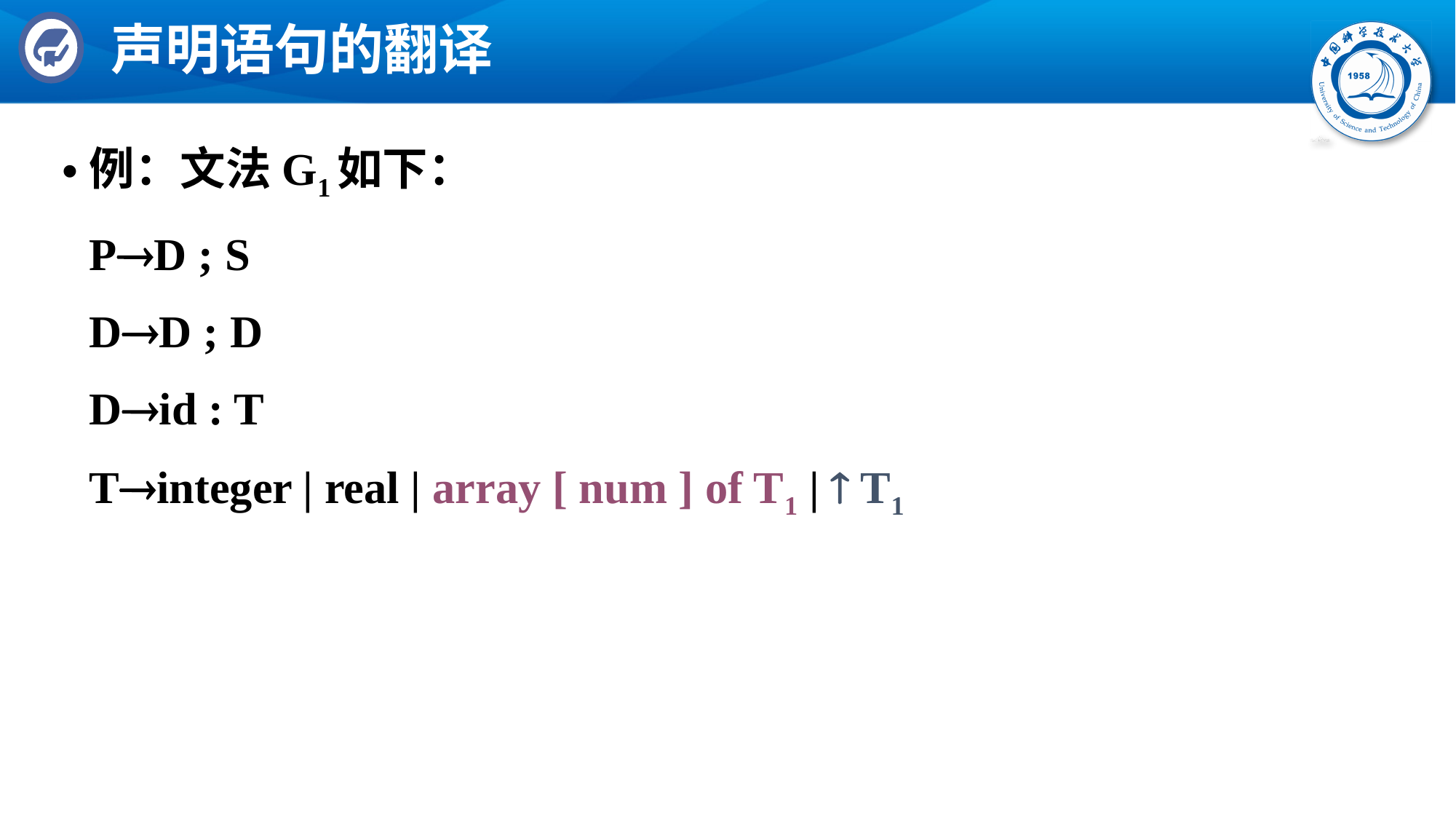

# 声明语句的翻译
例：文法G1如下：
	P→D ; S
	D→D ; D
	D→id : T
	T→integer | real | array [ num ] of T1 | ↑ T1